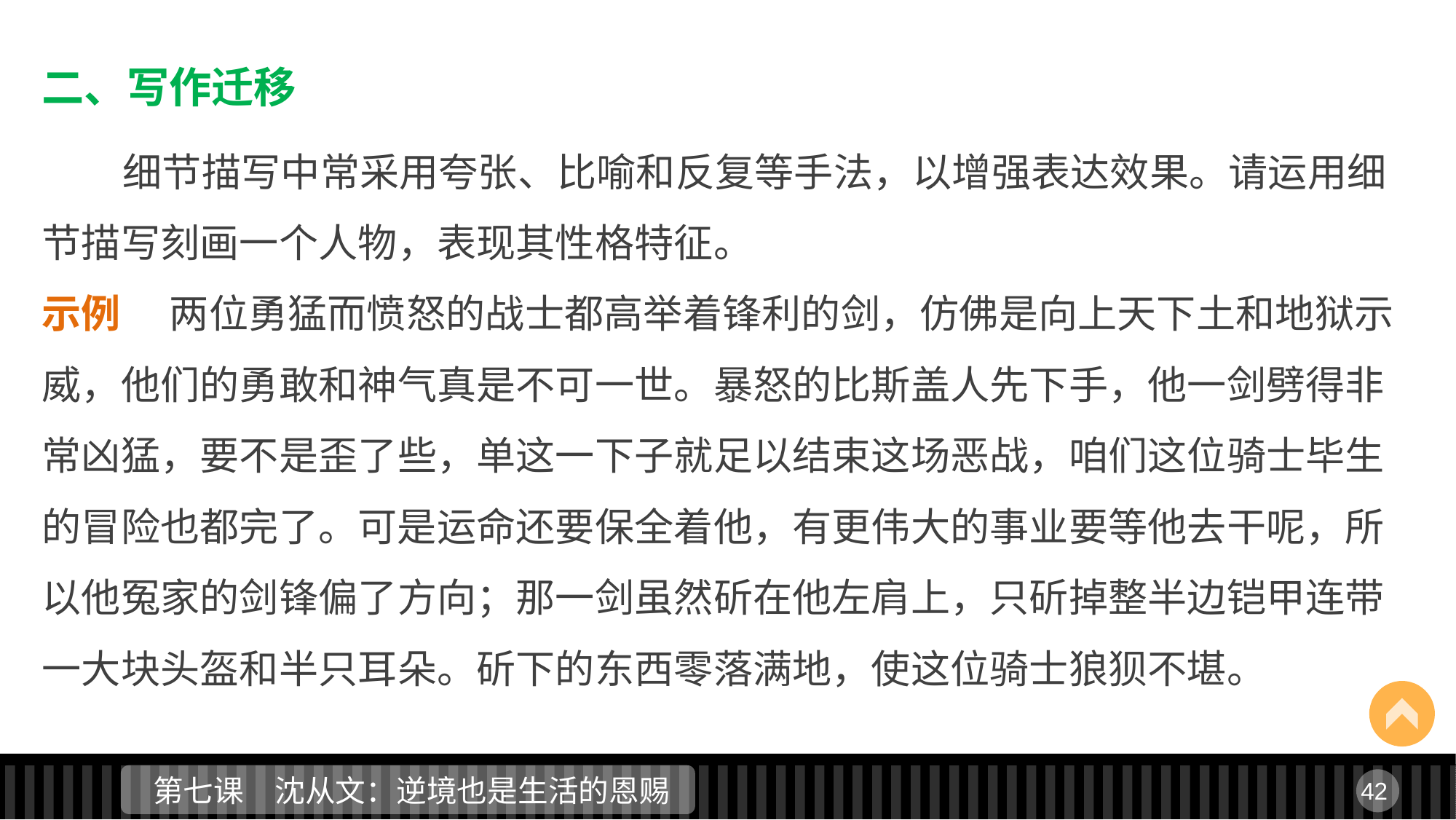

二、写作迁移
        细节描写中常采用夸张、比喻和反复等手法，以增强表达效果。请运用细节描写刻画一个人物，表现其性格特征。
示例 　两位勇猛而愤怒的战士都高举着锋利的剑，仿佛是向上天下土和地狱示威，他们的勇敢和神气真是不可一世。暴怒的比斯盖人先下手，他一剑劈得非常凶猛，要不是歪了些，单这一下子就足以结束这场恶战，咱们这位骑士毕生的冒险也都完了。可是运命还要保全着他，有更伟大的事业要等他去干呢，所以他冤家的剑锋偏了方向；那一剑虽然斫在他左肩上，只斫掉整半边铠甲连带一大块头盔和半只耳朵。斫下的东西零落满地，使这位骑士狼狈不堪。